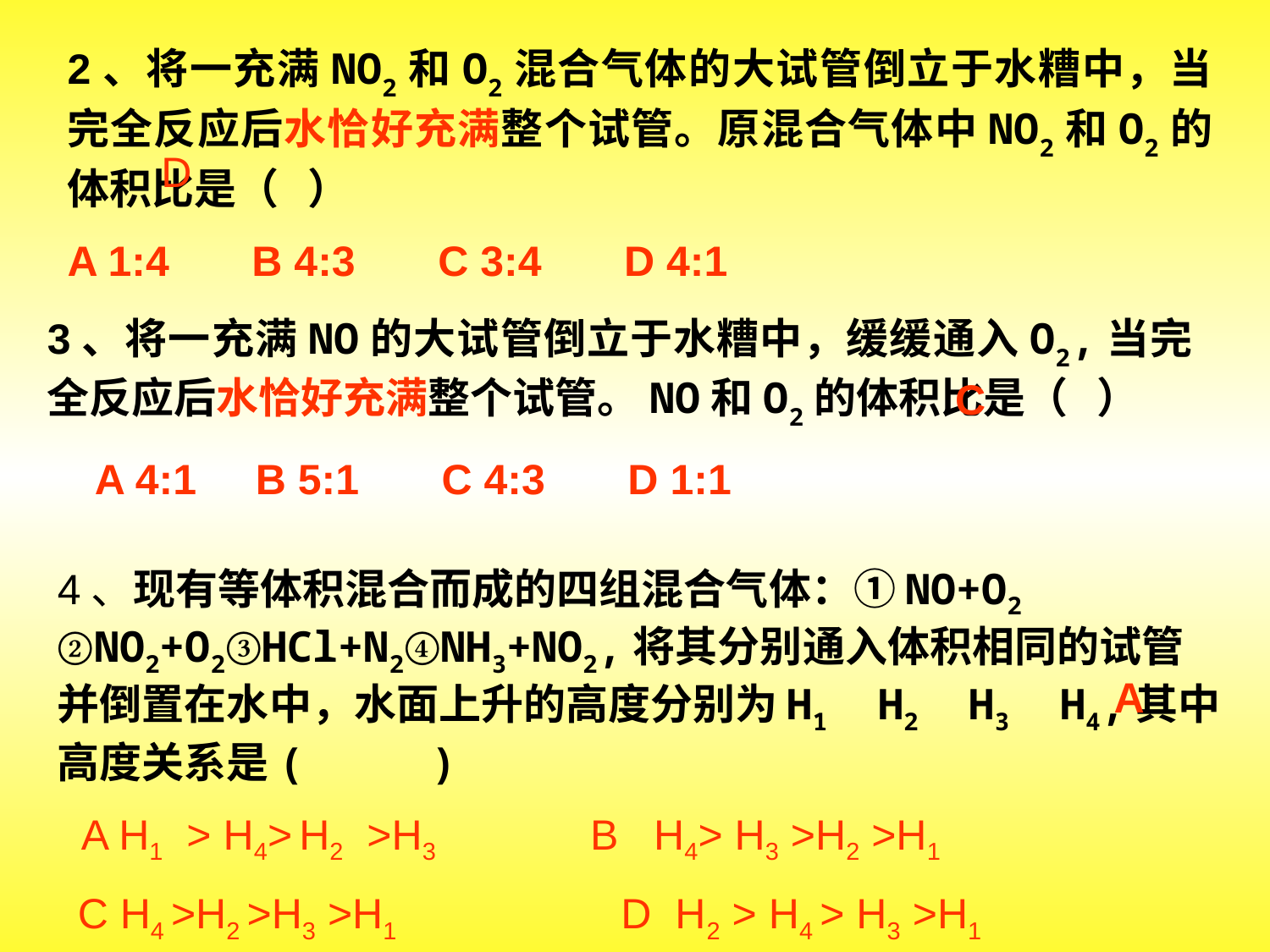

2、将一充满NO2和O2混合气体的大试管倒立于水糟中，当完全反应后水恰好充满整个试管。原混合气体中NO2和O2的体积比是（   ）
A 1:4       B 4:3       C 3:4       D 4:1
D
3、将一充满NO的大试管倒立于水糟中，缓缓通入O2,当完全反应后水恰好充满整个试管。NO和O2的体积比是（   ）
    A 4:1     B 5:1       C 4:3       D 1:1
C
4、现有等体积混合而成的四组混合气体：①NO+O2 ②NO2+O2③HCl+N2④NH3+NO2,将其分别通入体积相同的试管并倒置在水中，水面上升的高度分别为H1  H2  H3  H4,其中高度关系是(     )
  A H1  > H4> H2  >H3                      B   H4> H3 >H2 >H1
   C H4 >H2 >H3 >H1                   D  H2 > H4 > H3 >H1
A